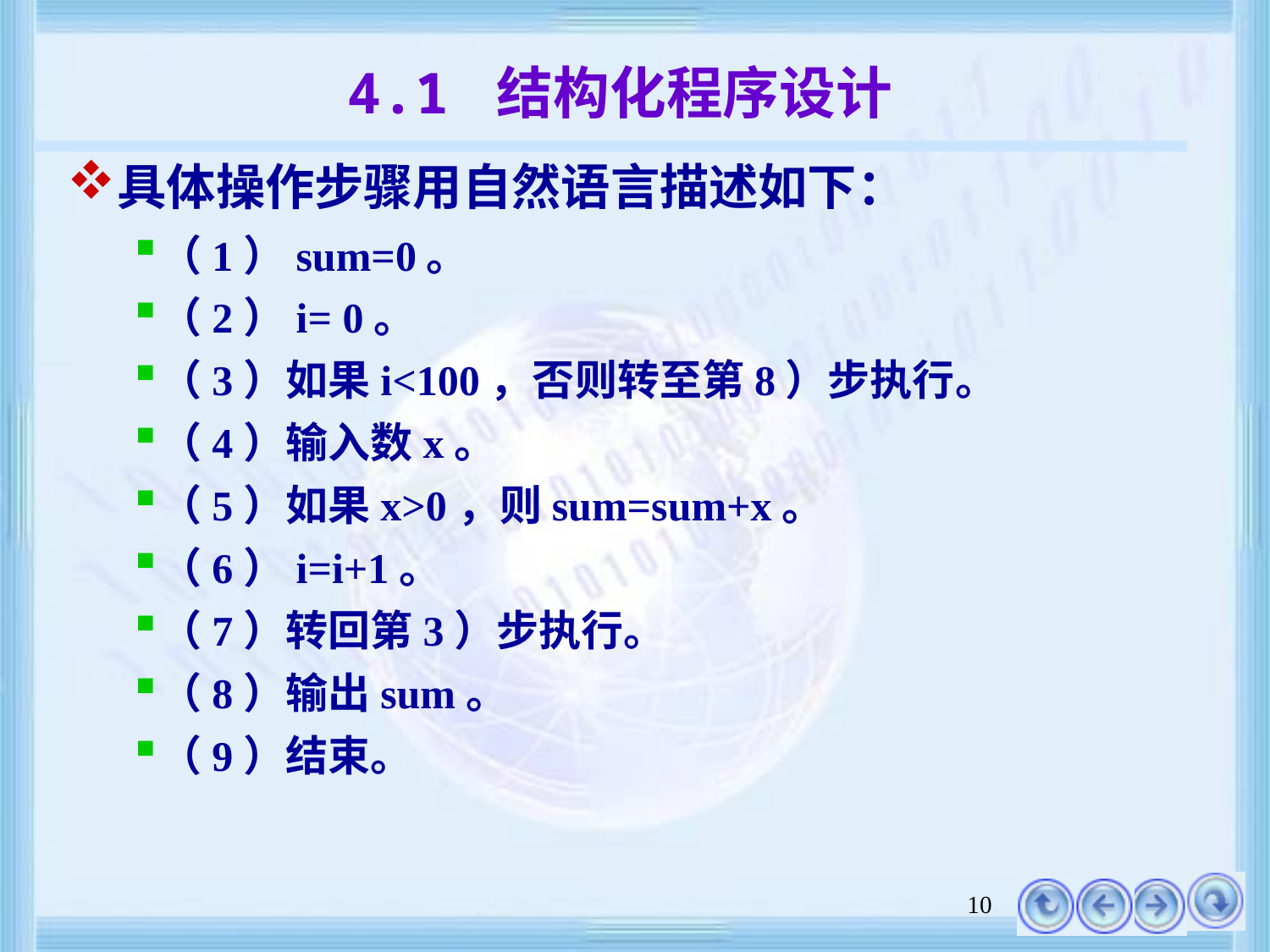

# 4.1 结构化程序设计
具体操作步骤用自然语言描述如下：
（1）sum=0。
（2）i= 0。
（3）如果i<100，否则转至第8）步执行。
（4）输入数x。
（5）如果x>0，则sum=sum+x。
（6）i=i+1。
（7）转回第3）步执行。
（8）输出sum。
（9）结束。
10